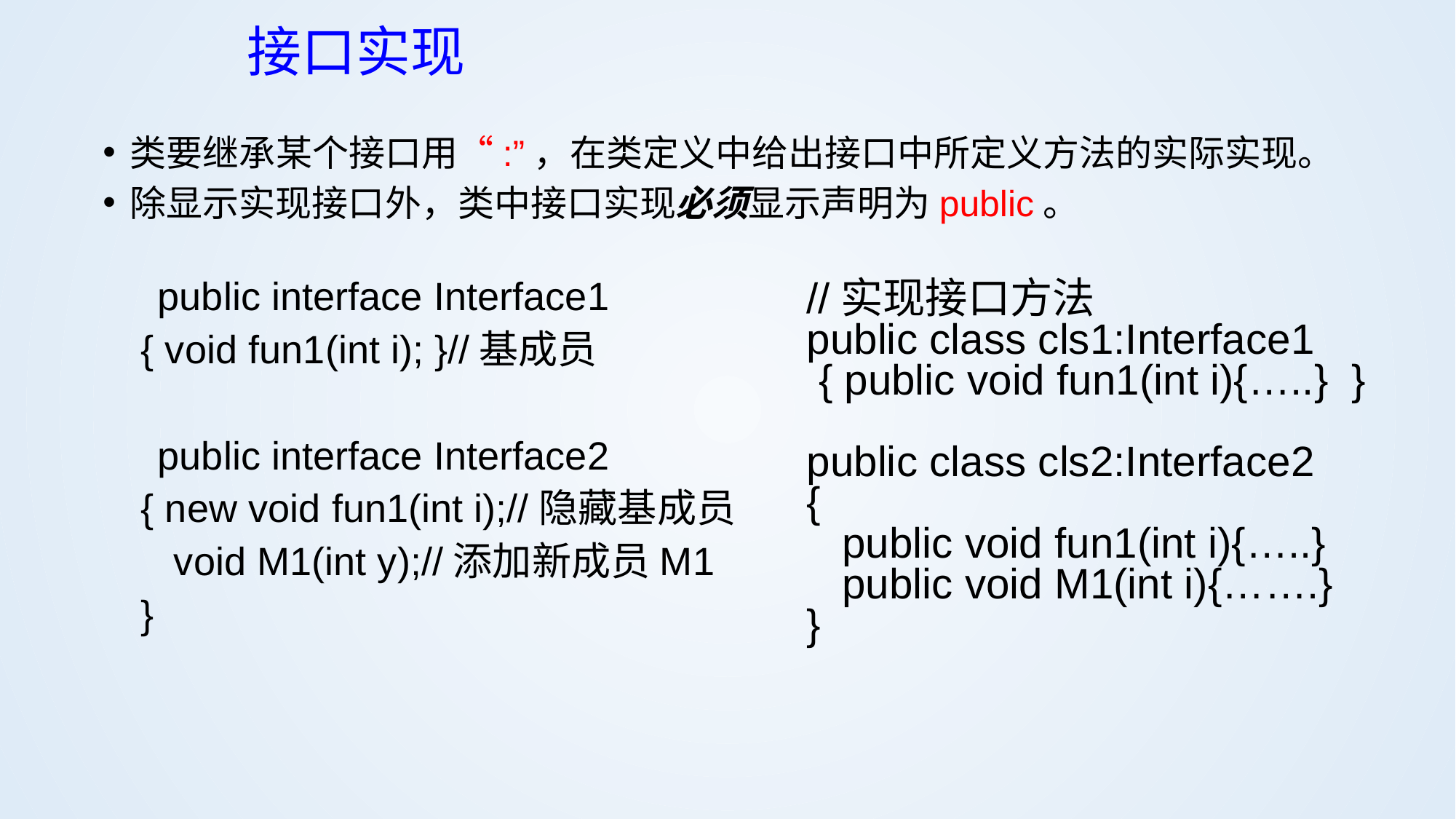

# 接口实现
类要继承某个接口用“:”，在类定义中给出接口中所定义方法的实际实现。
除显示实现接口外，类中接口实现必须显示声明为public。

     public interface Interface1
	 { void fun1(int i); }//基成员

     public interface Interface2
	 { new void fun1(int i);//隐藏基成员
	    void M1(int y);//添加新成员M1
	 }

//实现接口方法
public class cls1:Interface1
 { public void fun1(int i){…..}  }

public class cls2:Interface2
{
   public void fun1(int i){…..}
   public void M1(int i){…….}
}